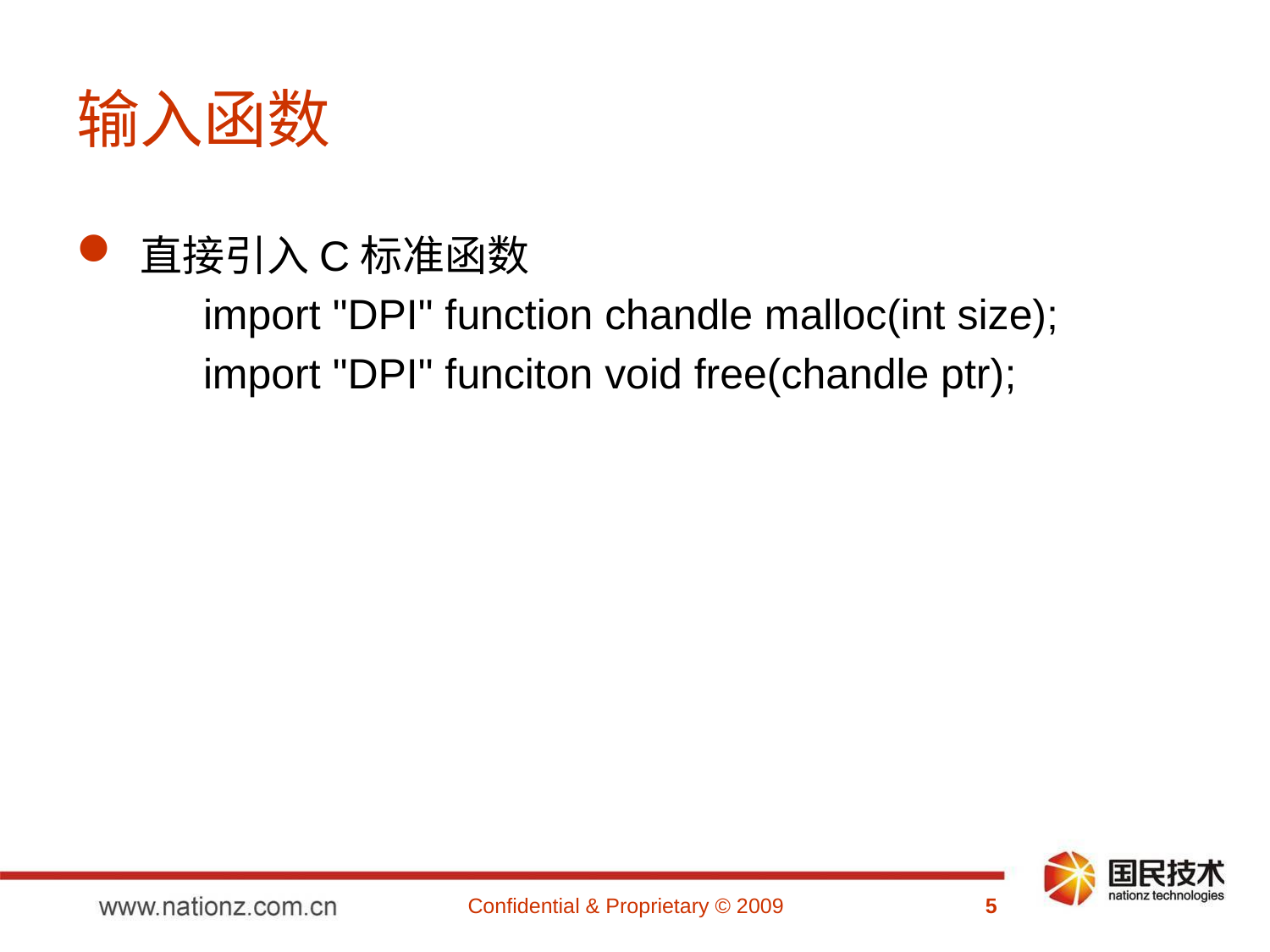

# 输入函数
直接引入C标准函数
	import "DPI" function chandle malloc(int size);
	import "DPI" funciton void free(chandle ptr);
Confidential & Proprietary © 2009
5